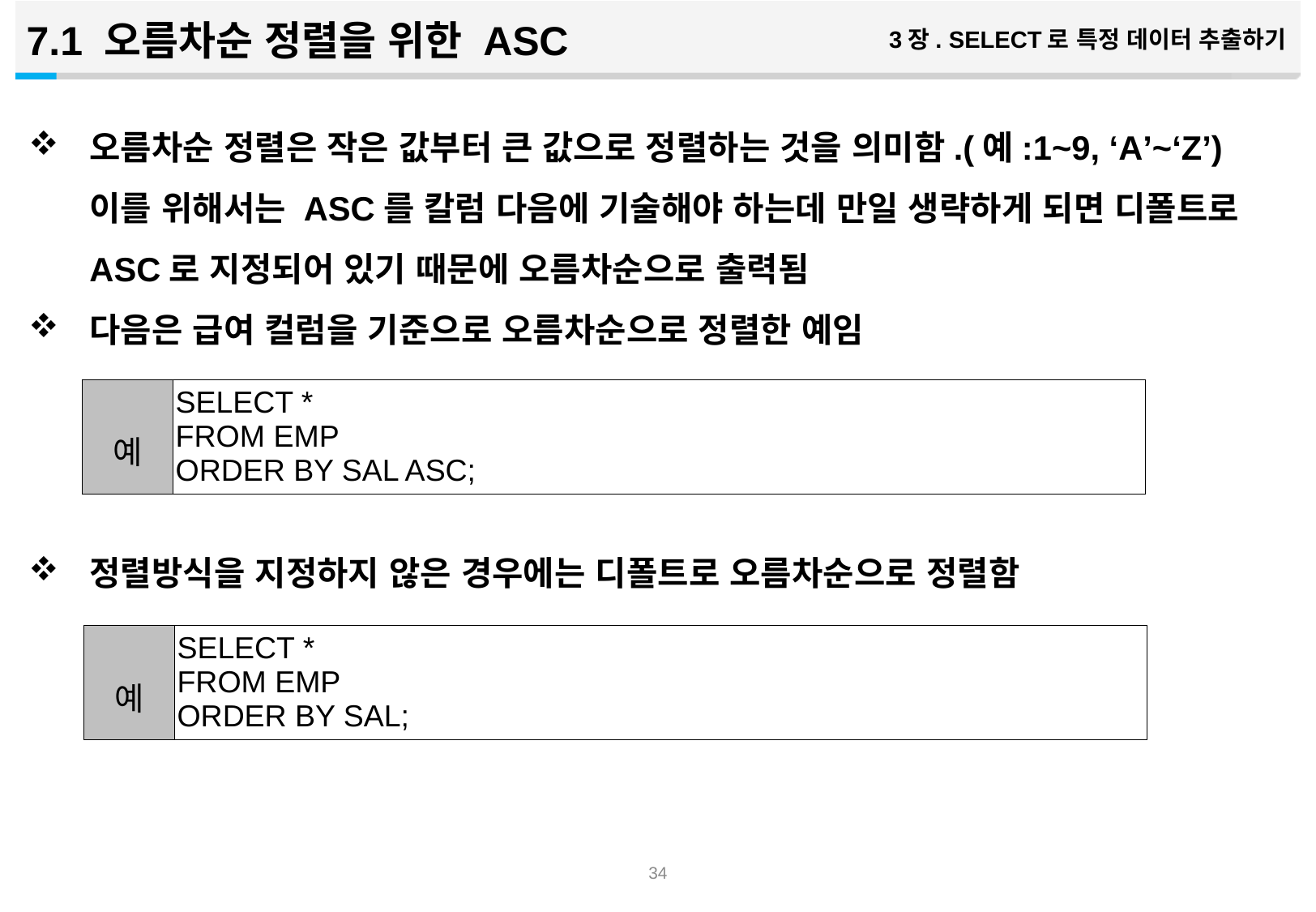

7.1 오름차순 정렬을 위한 ASC
3장. SELECT로 특정 데이터 추출하기
오름차순 정렬은 작은 값부터 큰 값으로 정렬하는 것을 의미함.(예:1~9, ‘A’~‘Z’) 이를 위해서는 ASC를 칼럼 다음에 기술해야 하는데 만일 생략하게 되면 디폴트로 ASC로 지정되어 있기 때문에 오름차순으로 출력됨
다음은 급여 컬럼을 기준으로 오름차순으로 정렬한 예임

정렬방식을 지정하지 않은 경우에는 디폴트로 오름차순으로 정렬함
| 예 | SELECT \* FROM EMP ORDER BY SAL ASC; |
| --- | --- |
| 예 | SELECT \* FROM EMP ORDER BY SAL; |
| --- | --- |
34